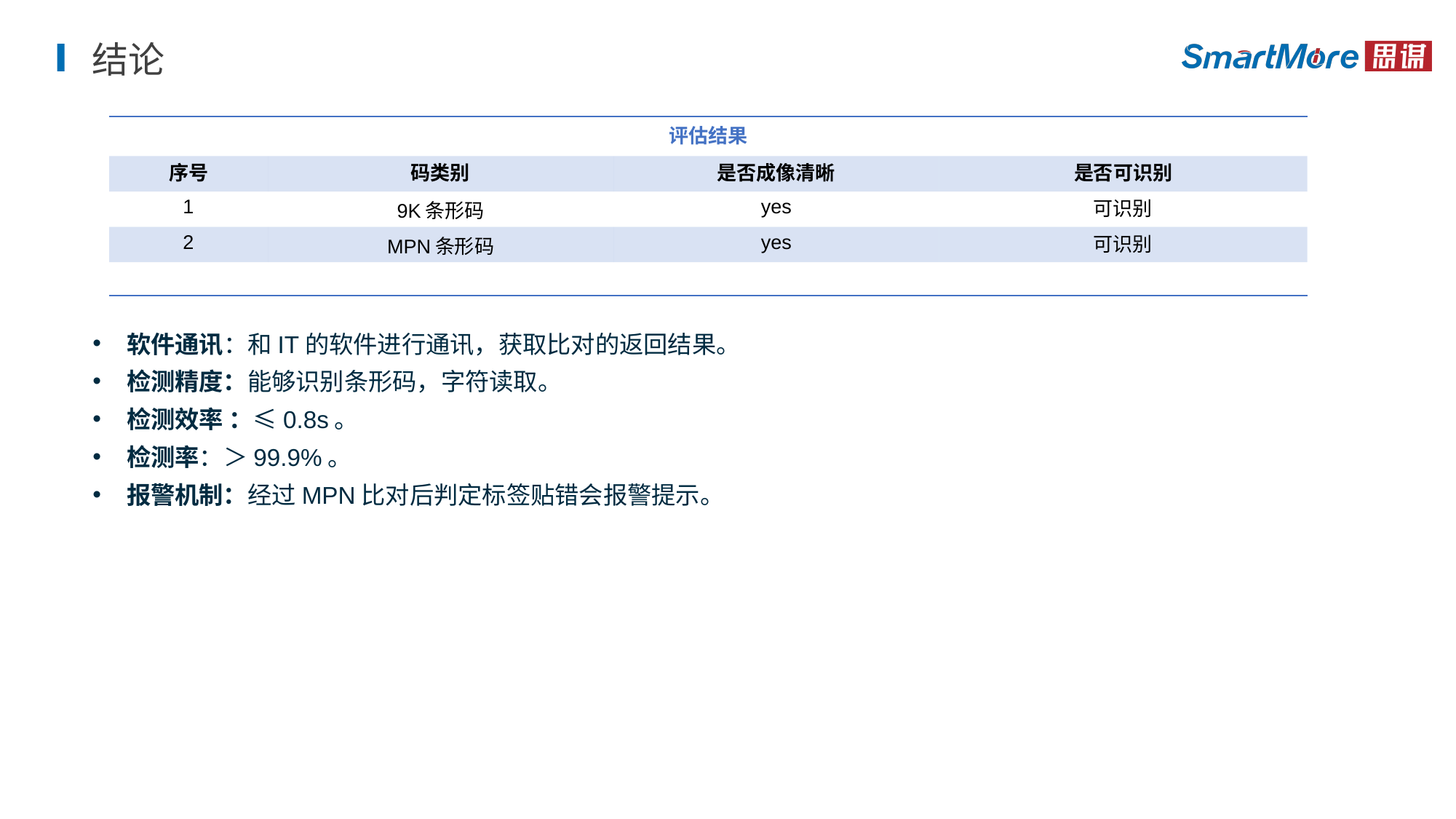

结论
| 评估结果 |  |  |  |
| --- | --- | --- | --- |
| 序号 | 码类别 | 是否成像清晰 | 是否可识别 |
| 1 | 9K条形码 | yes | 可识别 |
| 2 | MPN条形码 | yes | 可识别 |
|  |  |  |  |
软件通讯：和IT的软件进行通讯，获取比对的返回结果。
检测精度：能够识别条形码，字符读取。
检测效率 ：≤0.8s。
检测率：＞99.9%。
报警机制：经过MPN比对后判定标签贴错会报警提示。